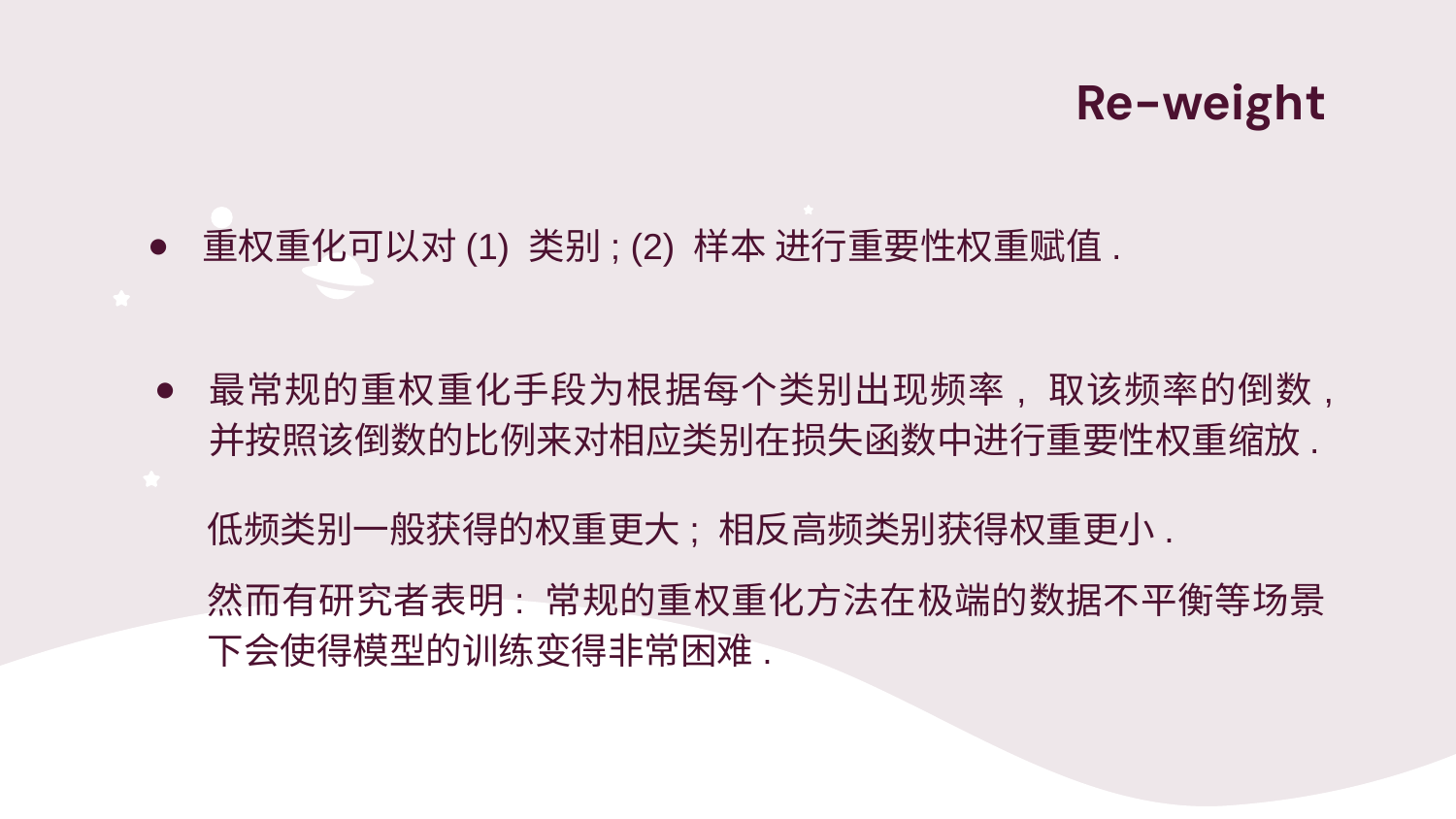

# Re-weight
重权重化可以对(1) 类别; (2) 样本 进行重要性权重赋值.

最常规的重权重化手段为根据每个类别出现频率, 取该频率的倒数, 并按照该倒数的比例来对相应类别在损失函数中进行重要性权重缩放.
低频类别一般获得的权重更大; 相反高频类别获得权重更小.
然而有研究者表明: 常规的重权重化方法在极端的数据不平衡等场景下会使得模型的训练变得非常困难.